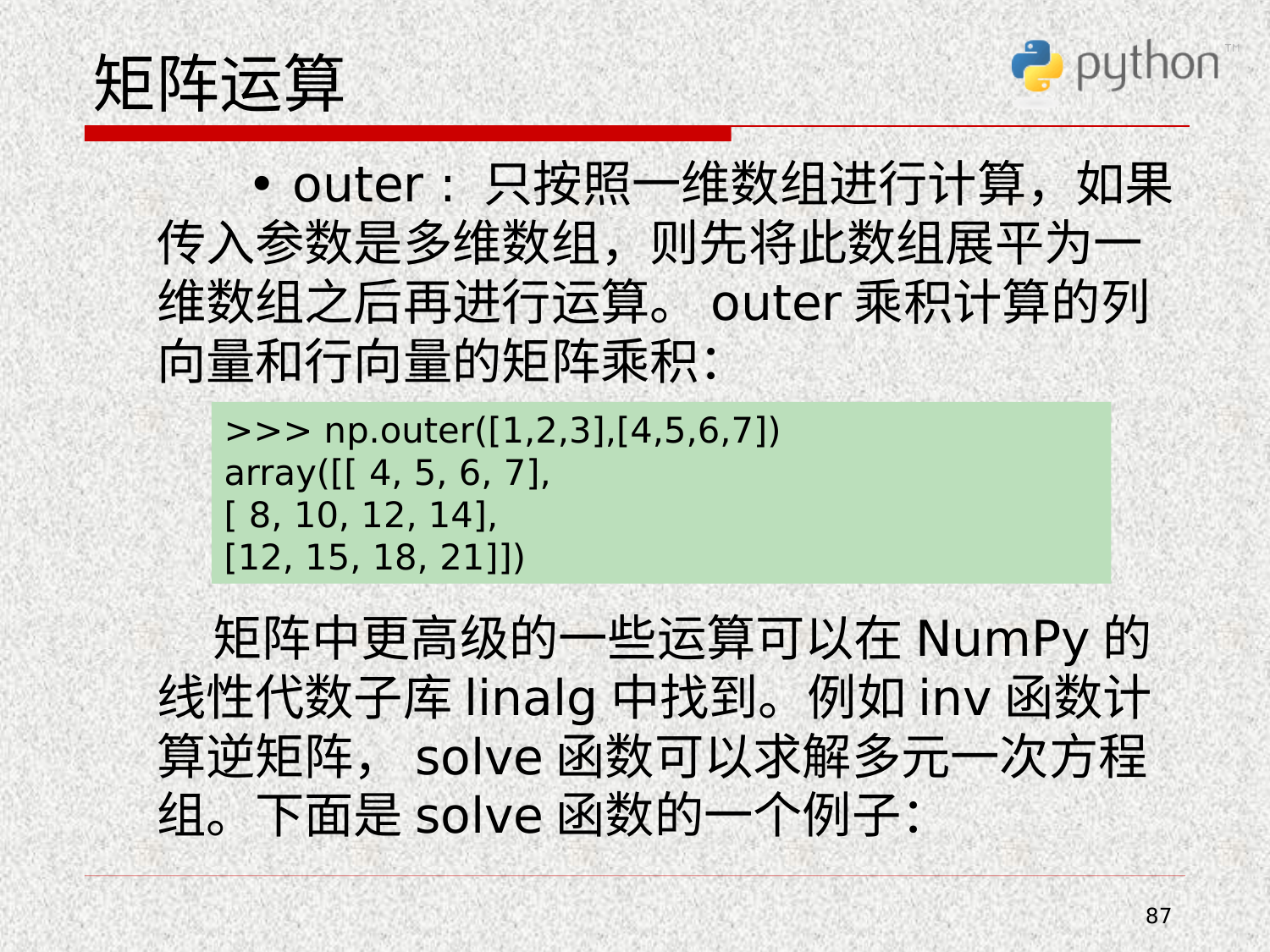

# 矩阵运算
          • outer : 只按照一维数组进行计算，如果传入参数是多维数组，则先将此数组展平为一维数组之后再进行运算。outer乘积计算的列向量和行向量的矩阵乘积：

          矩阵中更高级的一些运算可以在NumPy的线性代数子库linalg中找到。例如inv函数计算逆矩阵，solve函数可以求解多元一次方程组。下面是solve函数的一个例子：
>>> np.outer([1,2,3],[4,5,6,7])
array([[ 4, 5, 6, 7],
[ 8, 10, 12, 14],
[12, 15, 18, 21]])
87